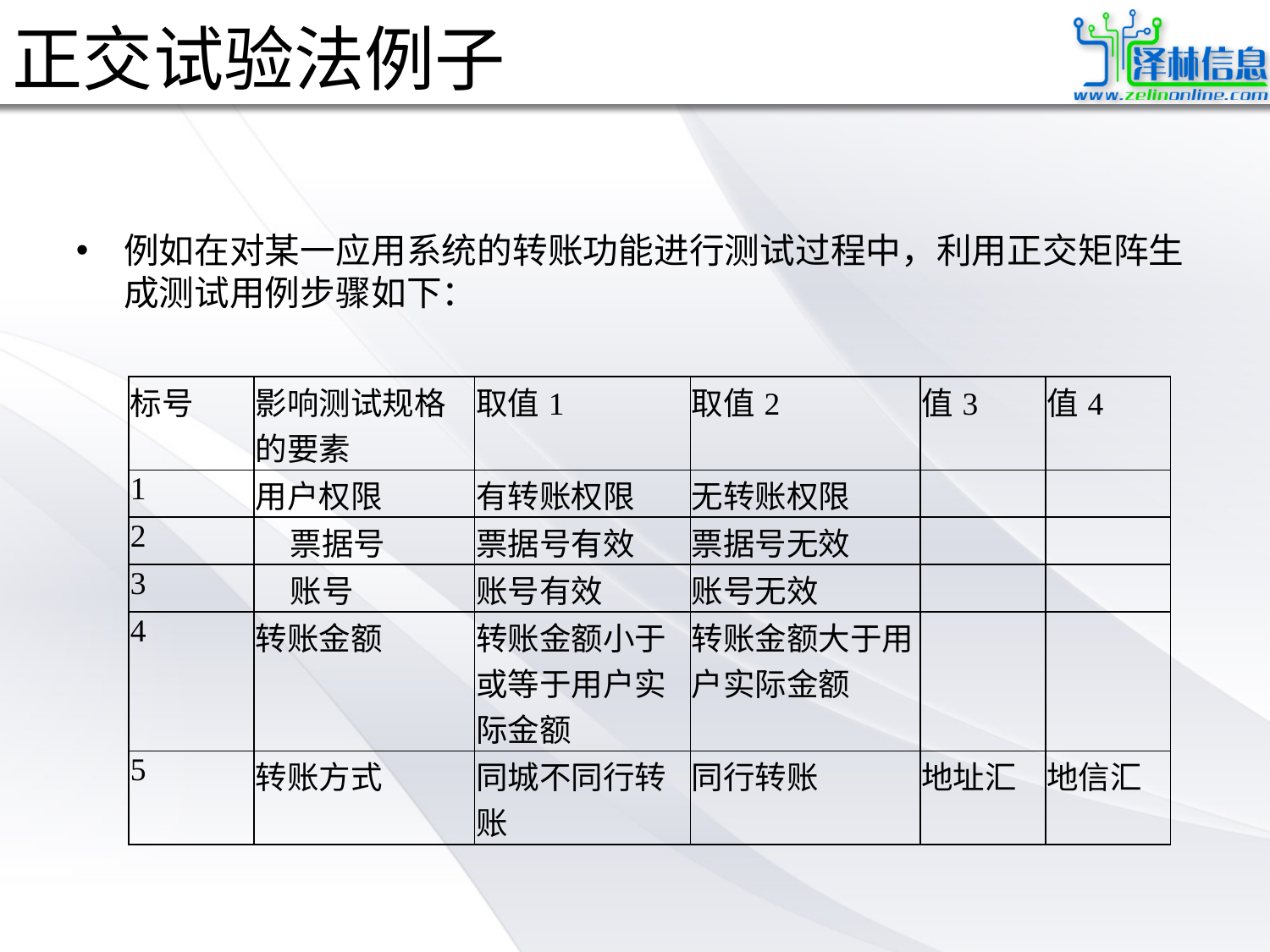

# 正交试验法例子
例如在对某一应用系统的转账功能进行测试过程中，利用正交矩阵生成测试用例步骤如下：

| 标号 | 影响测试规格的要素 | 取值1 | 取值2 | 值3 | 值4 |
| --- | --- | --- | --- | --- | --- |
| 1 | 用户权限 | 有转账权限 | 无转账权限 |  |  |
| 2 | 票据号 | 票据号有效 | 票据号无效 |  |  |
| 3 | 账号 | 账号有效 | 账号无效 |  |  |
| 4 | 转账金额 | 转账金额小于或等于用户实际金额 | 转账金额大于用户实际金额 |  |  |
| 5 | 转账方式 | 同城不同行转账 | 同行转账 | 地址汇 | 地信汇 |